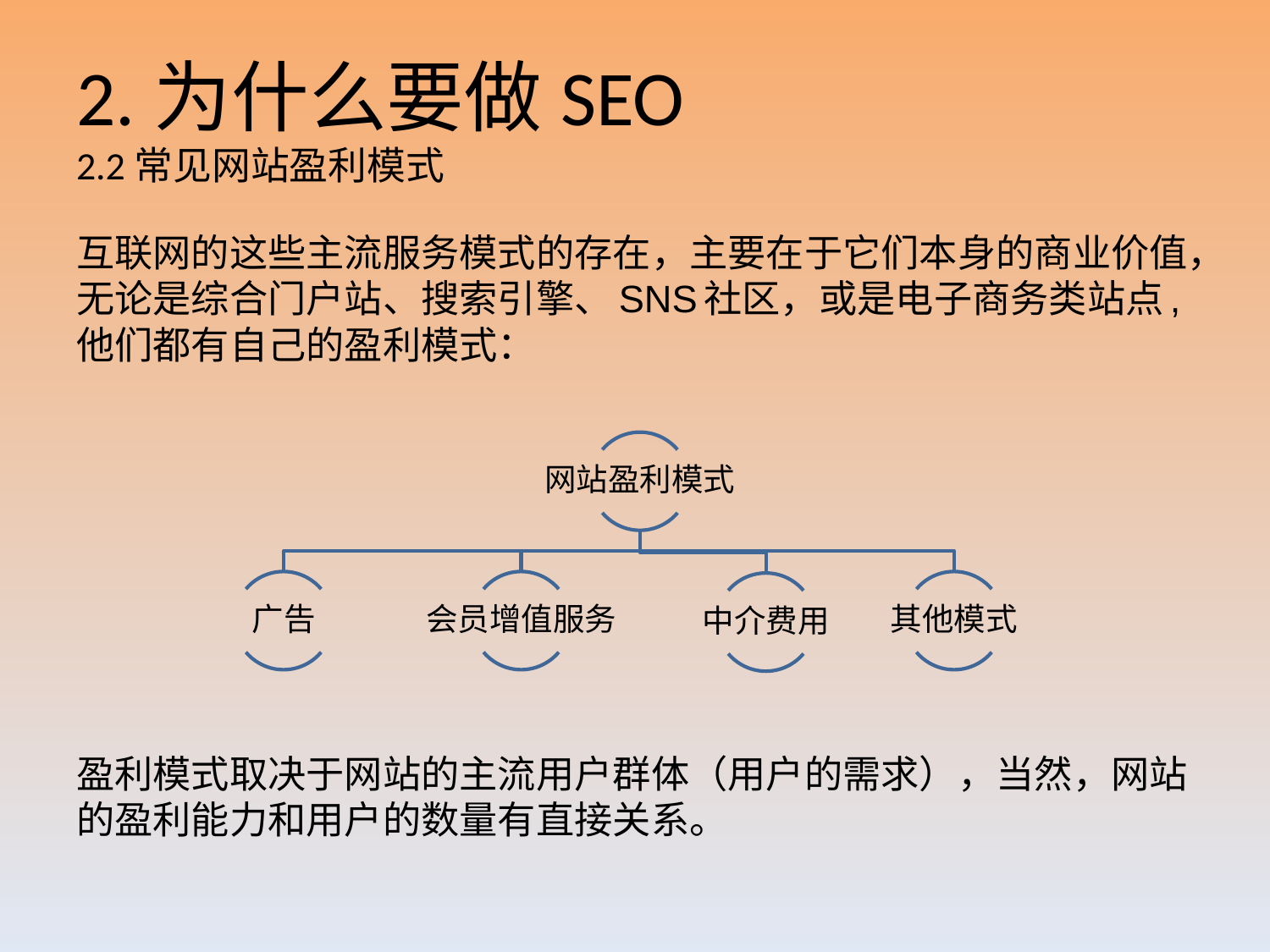

# 2.为什么要做SEO 2.2常见网站盈利模式
互联网的这些主流服务模式的存在，主要在于它们本身的商业价值，无论是综合门户站、搜索引擎、SNS社区，或是电子商务类站点,他们都有自己的盈利模式：

盈利模式取决于网站的主流用户群体（用户的需求），当然，网站的盈利能力和用户的数量有直接关系。
网站盈利模式
广告
会员增值服务
中介费用
其他模式